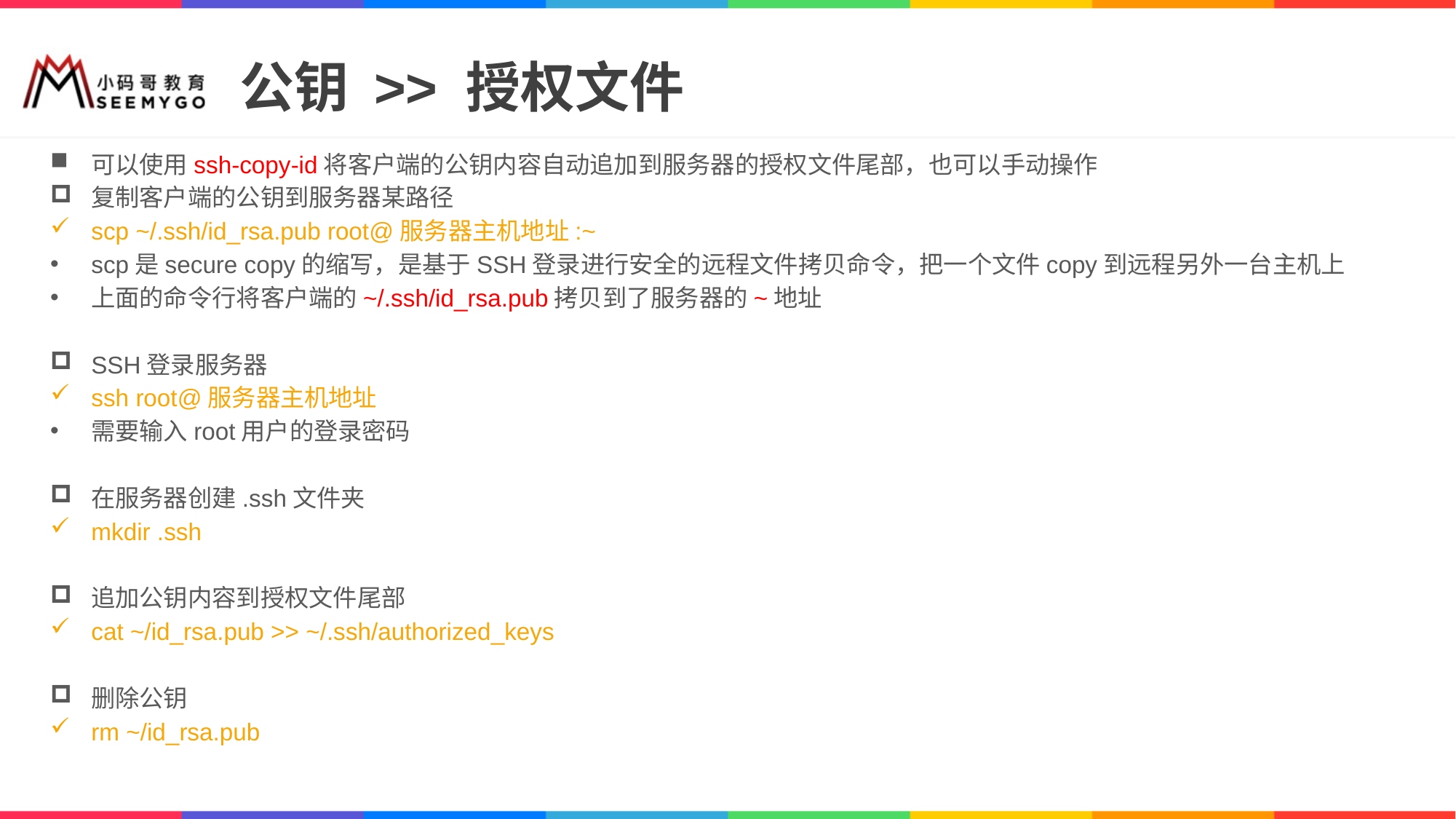

# 公钥 >> 授权文件
可以使用ssh-copy-id将客户端的公钥内容自动追加到服务器的授权文件尾部，也可以手动操作
复制客户端的公钥到服务器某路径
scp ~/.ssh/id_rsa.pub root@服务器主机地址:~
scp是secure copy的缩写，是基于SSH登录进行安全的远程文件拷贝命令，把一个文件copy到远程另外一台主机上
上面的命令行将客户端的~/.ssh/id_rsa.pub拷贝到了服务器的~地址

SSH登录服务器
ssh root@服务器主机地址
需要输入root用户的登录密码

在服务器创建.ssh文件夹
mkdir .ssh

追加公钥内容到授权文件尾部
cat ~/id_rsa.pub >> ~/.ssh/authorized_keys

删除公钥
rm ~/id_rsa.pub